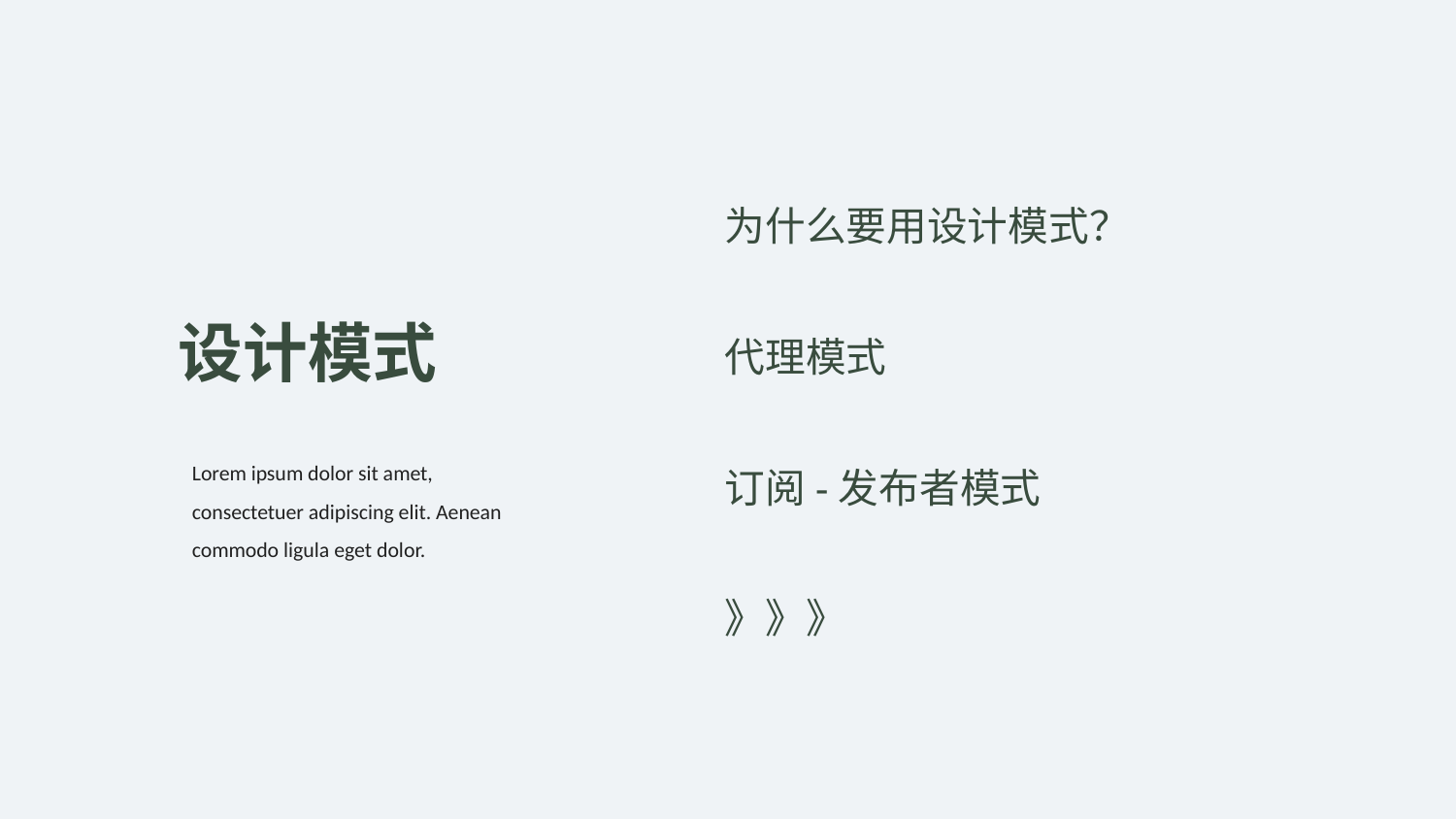

为什么要用设计模式？
代理模式
订阅-发布者模式
》》》
设计模式
Lorem ipsum dolor sit amet, consectetuer adipiscing elit. Aenean commodo ligula eget dolor.